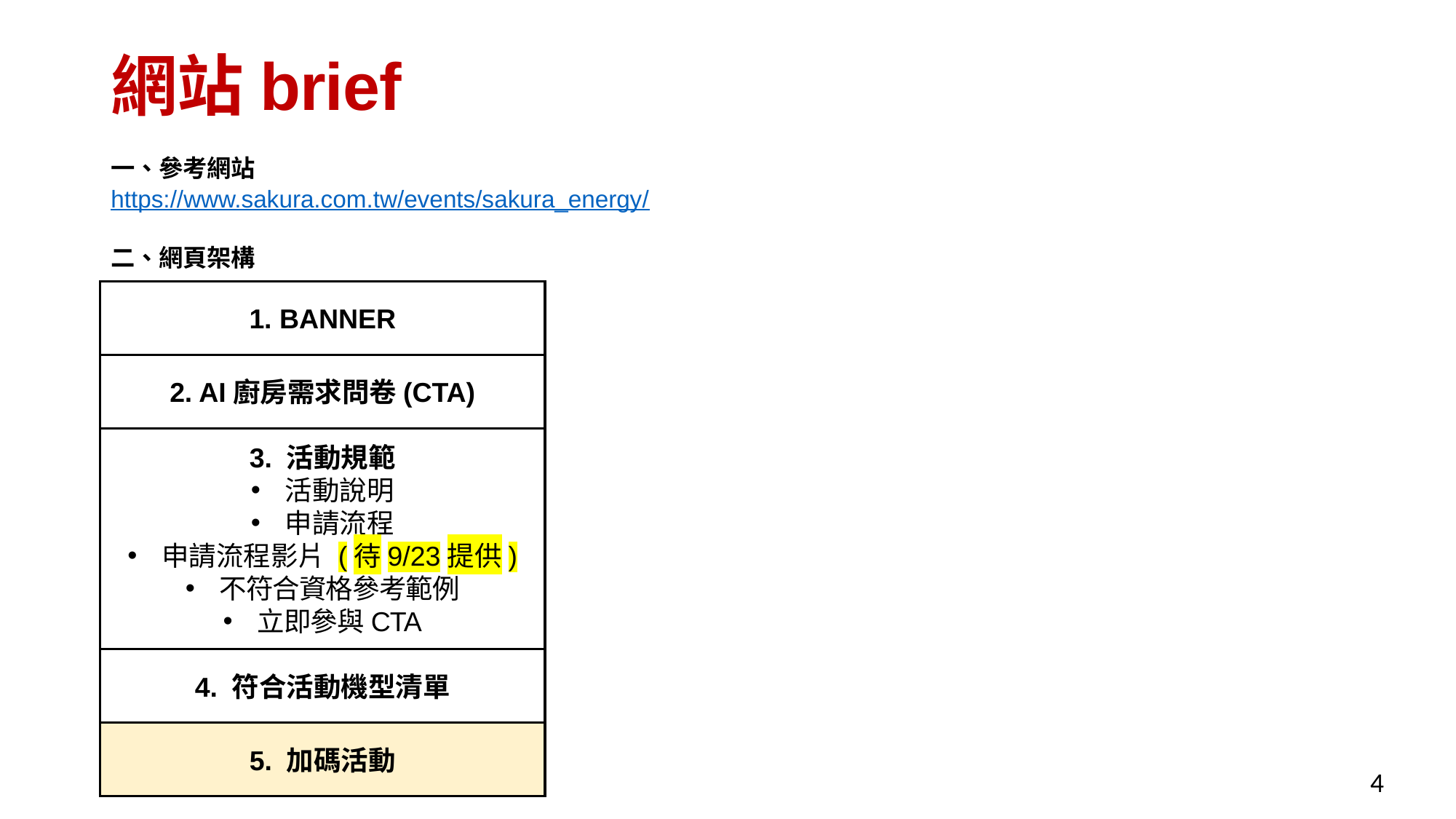

# 網站brief
一、參考網站
https://www.sakura.com.tw/events/sakura_energy/

二、網頁架構
1. BANNER
2. AI廚房需求問卷(CTA)
3. 活動規範
活動說明
申請流程
申請流程影片 (待9/23提供)
不符合資格參考範例
立即參與CTA
4. 符合活動機型清單
5. 加碼活動